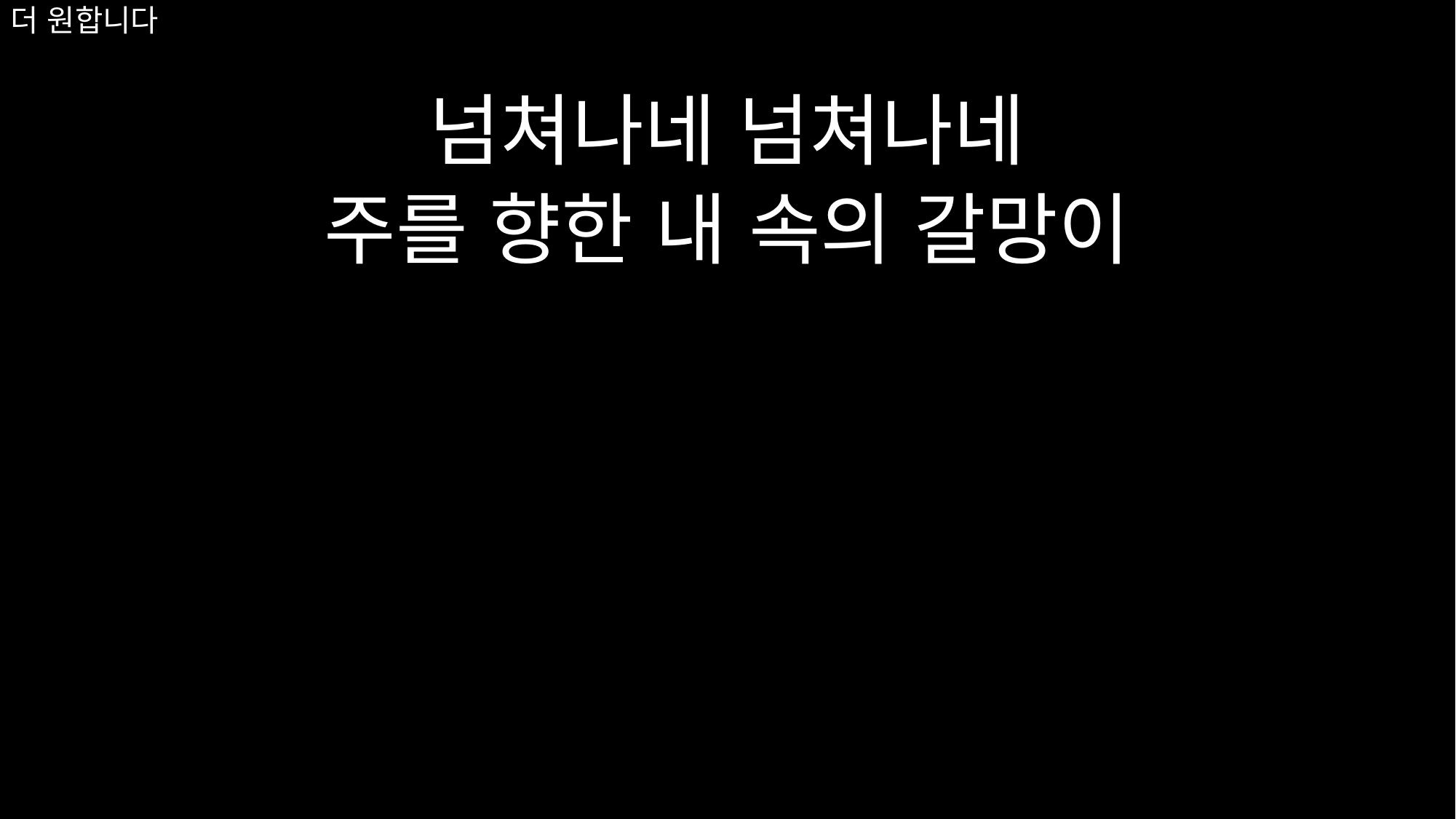

넘쳐나네 넘쳐나네
주를 향한 내 속의 갈망이

# 더 원합니다